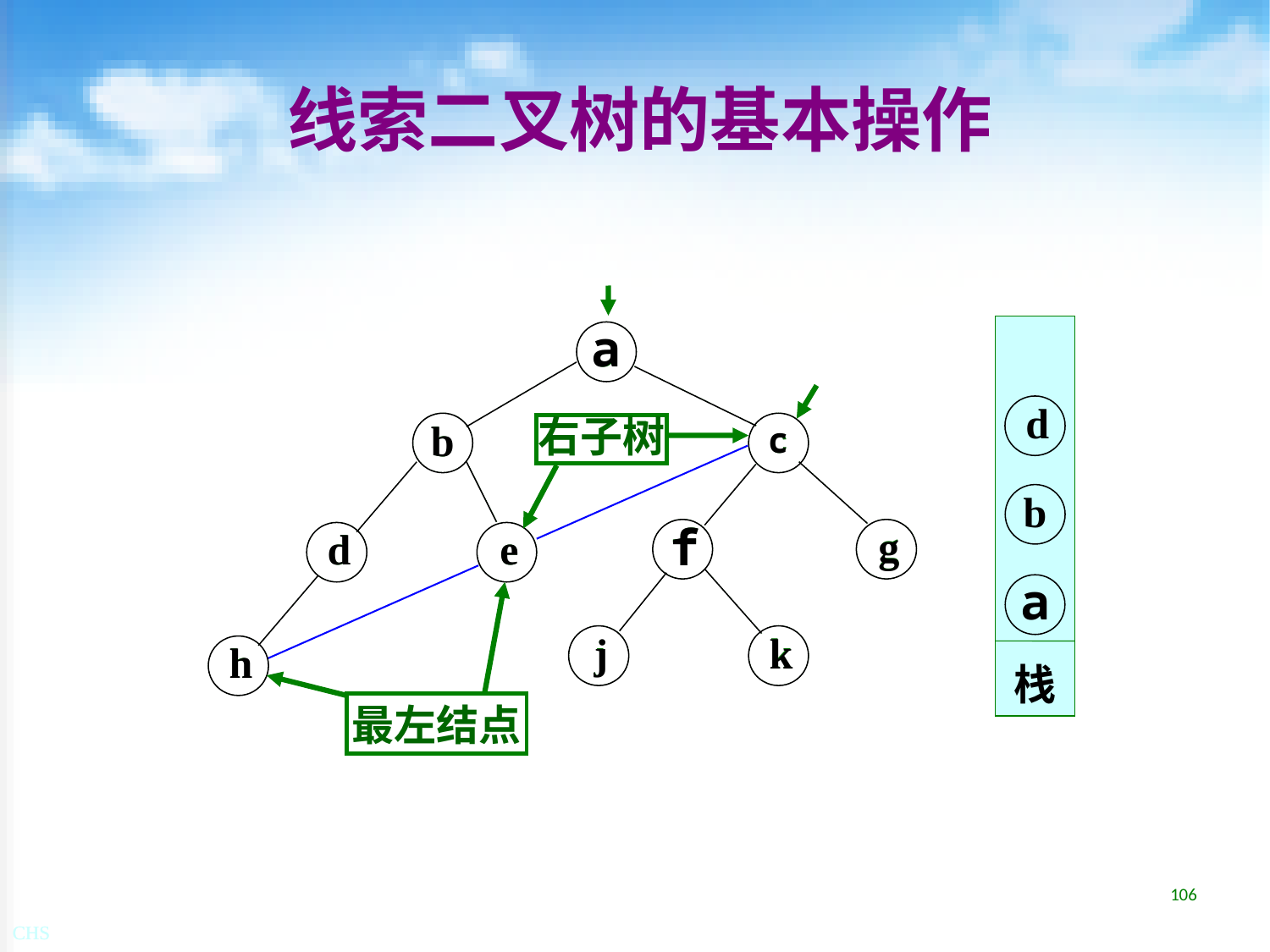

# 线索二叉树的基本操作

栈

a

b
c

f
g
d
e

j
k
h
a

d
b
c
右子树

b

f
g
d
e

a

j
k
h

最左结点
106